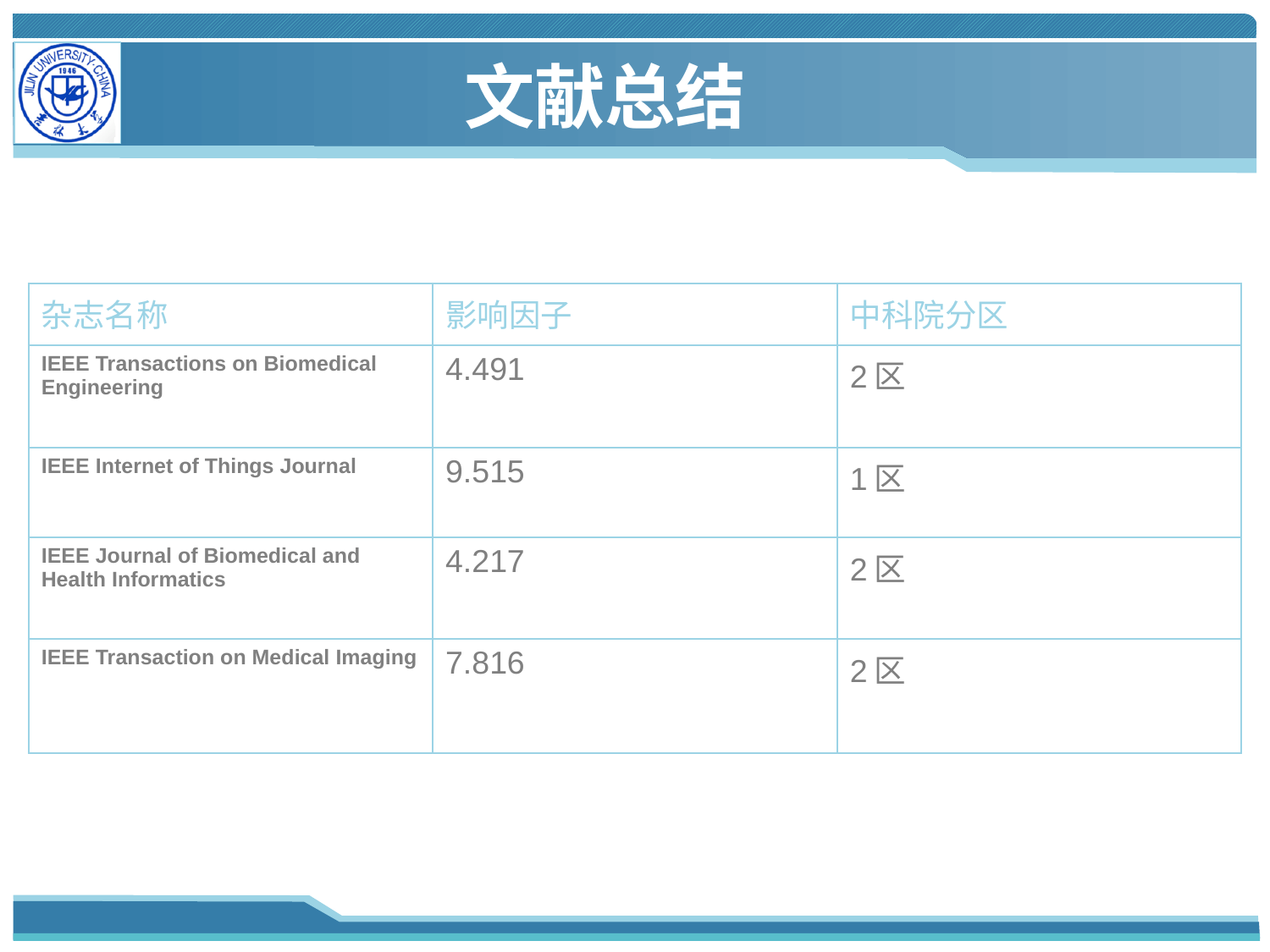

文献总结
| 杂志名称 | 影响因子 | 中科院分区 |
| --- | --- | --- |
| IEEE Transactions on Biomedical Engineering | 4.491 | 2区 |
| IEEE Internet of Things Journal | 9.515 | 1区 |
| IEEE Journal of Biomedical and Health Informatics | 4.217 | 2区 |
| IEEE Transaction on Medical Imaging | 7.816 | 2区 |